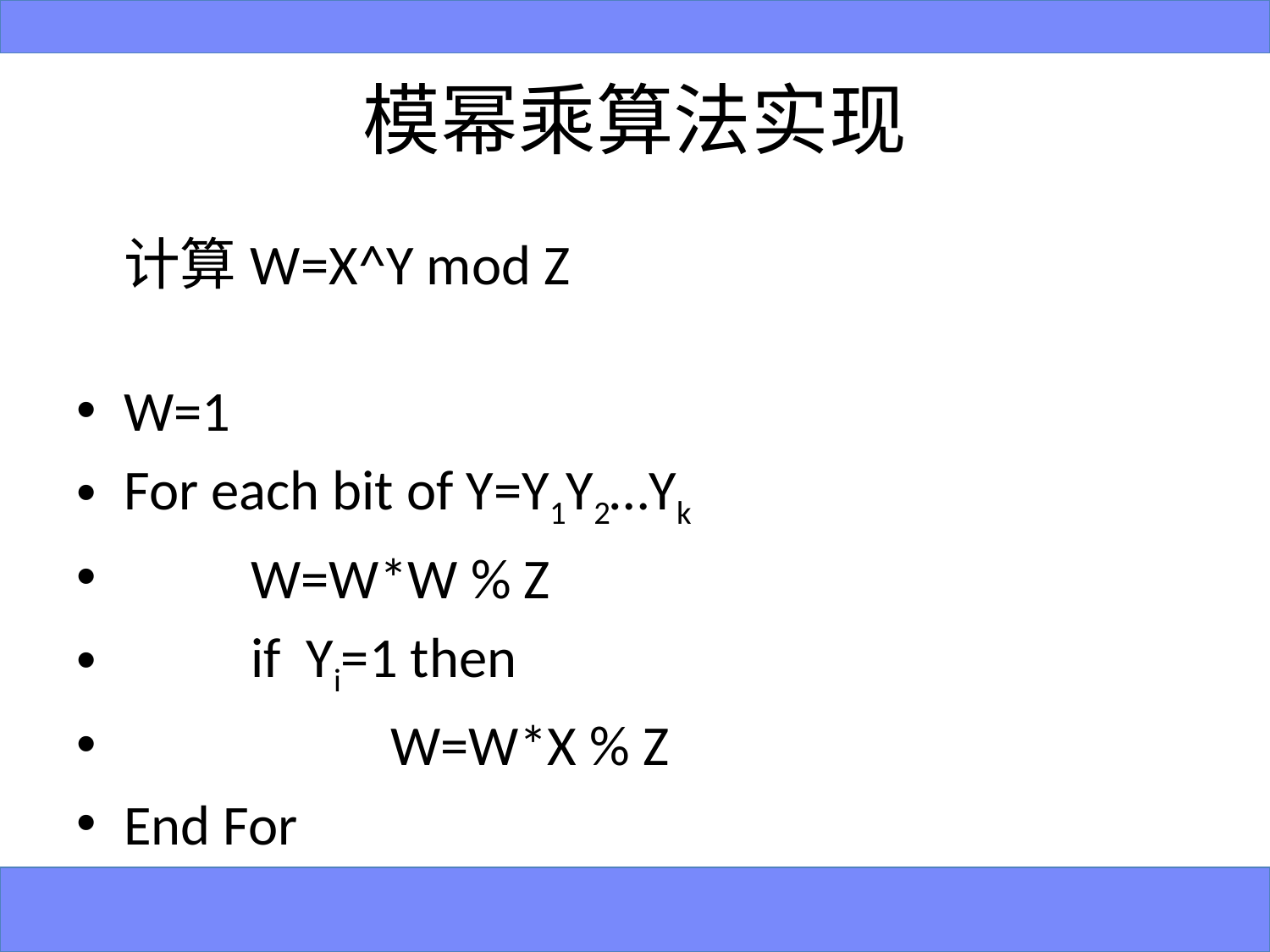

# 模幂乘算法实现
	计算W=X^Y mod Z

W=1
For each bit of Y=Y1Y2…Yk
	W=W*W % Z
	if  Yi=1 then
		 W=W*X % Z
End For